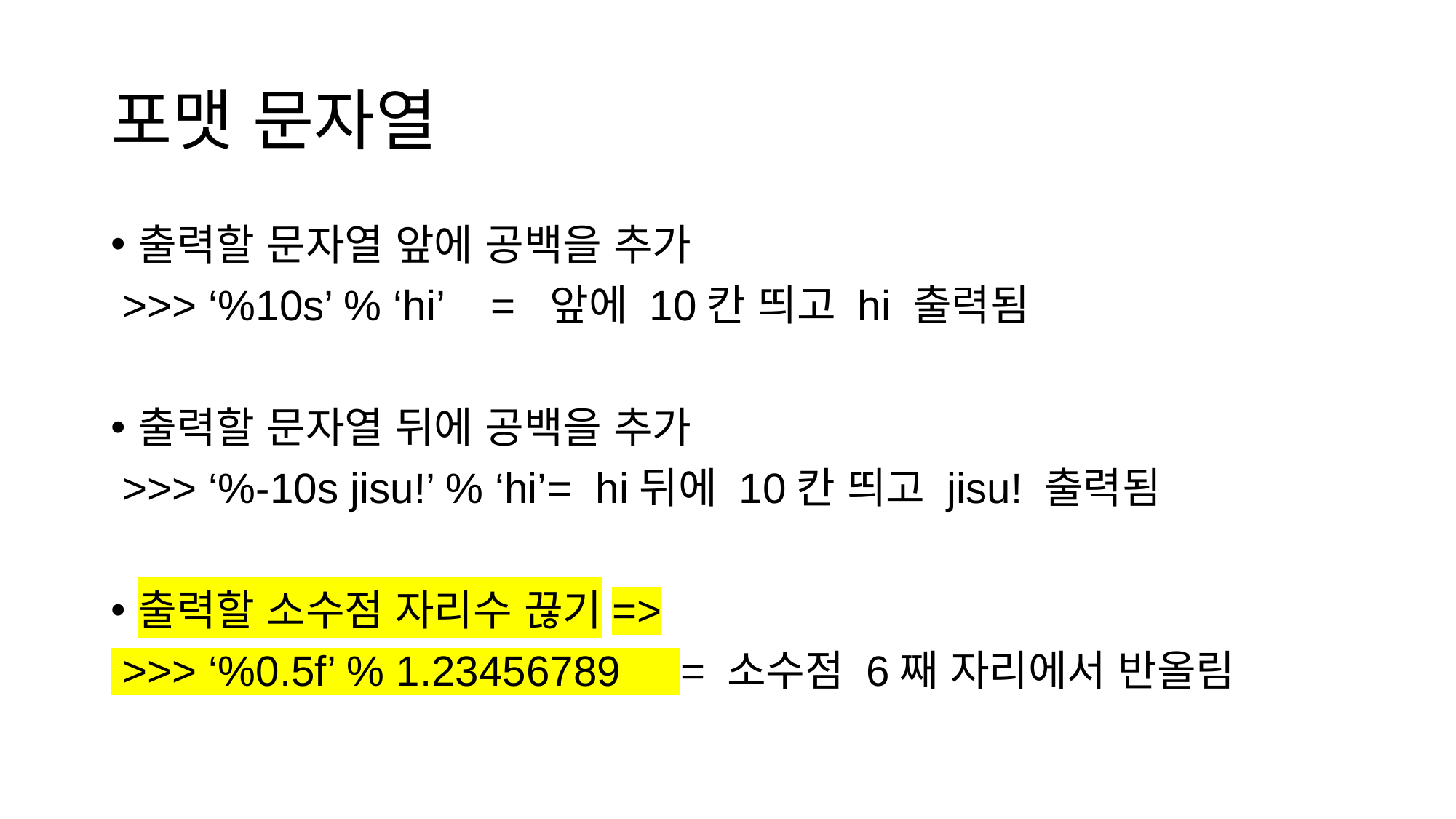

# 포맷 문자열
출력할 문자열 앞에 공백을 추가
 >>> ‘%10s’ % ‘hi’    =  앞에 10칸 띄고 hi 출력됨

출력할 문자열 뒤에 공백을 추가
 >>> ‘%-10s jisu!’ % ‘hi’	=  hi뒤에 10칸 띄고 jisu! 출력됨

출력할 소수점 자리수 끊기=>
 >>> ‘%0.5f’ % 1.23456789     = 소수점 6째 자리에서 반올림